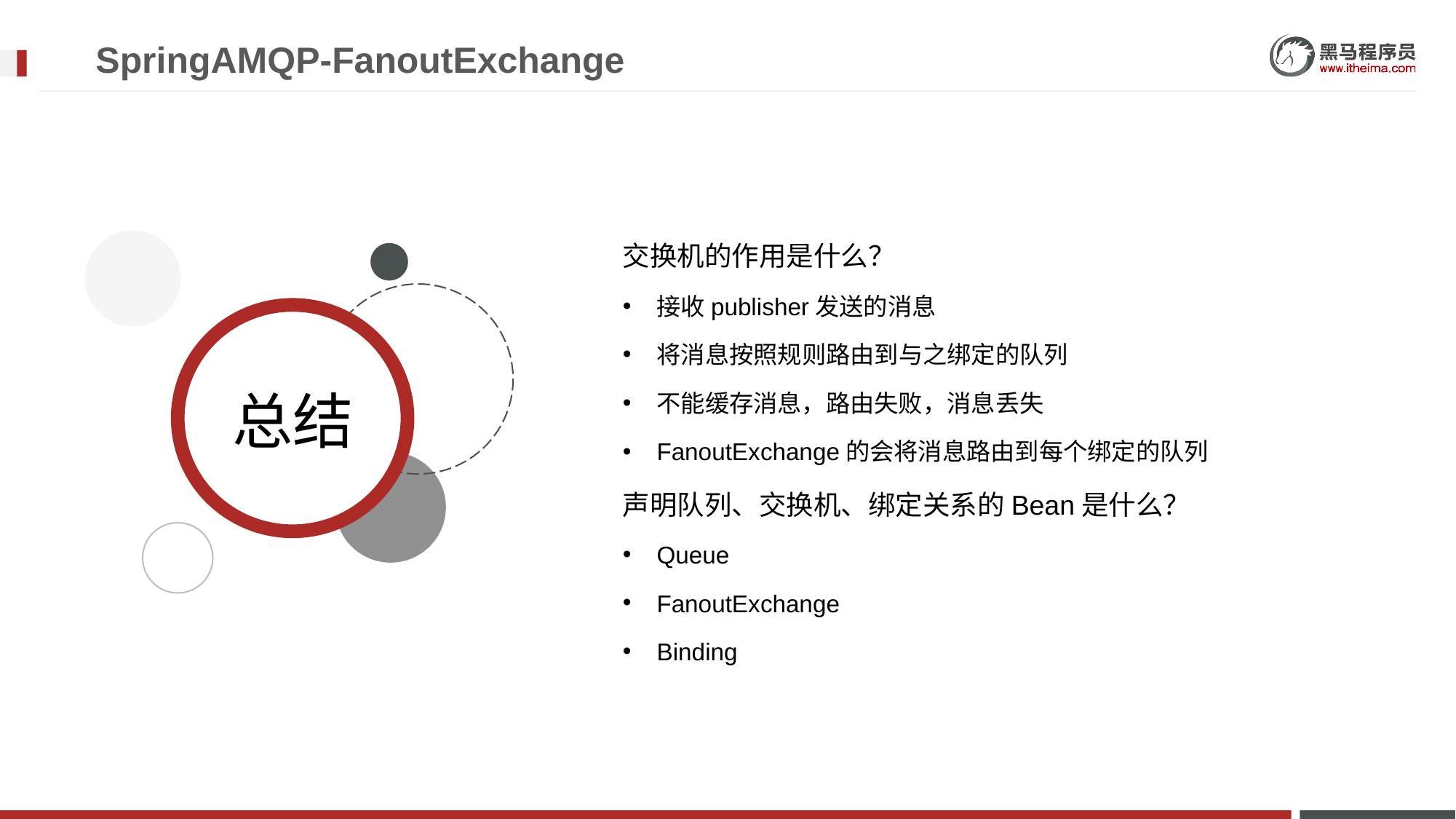

# SpringAMQP-FanoutExchange
交换机的作用是什么？
接收publisher发送的消息
将消息按照规则路由到与之绑定的队列
不能缓存消息，路由失败，消息丢失
FanoutExchange的会将消息路由到每个绑定的队列
声明队列、交换机、绑定关系的Bean是什么？
Queue
FanoutExchange
Binding